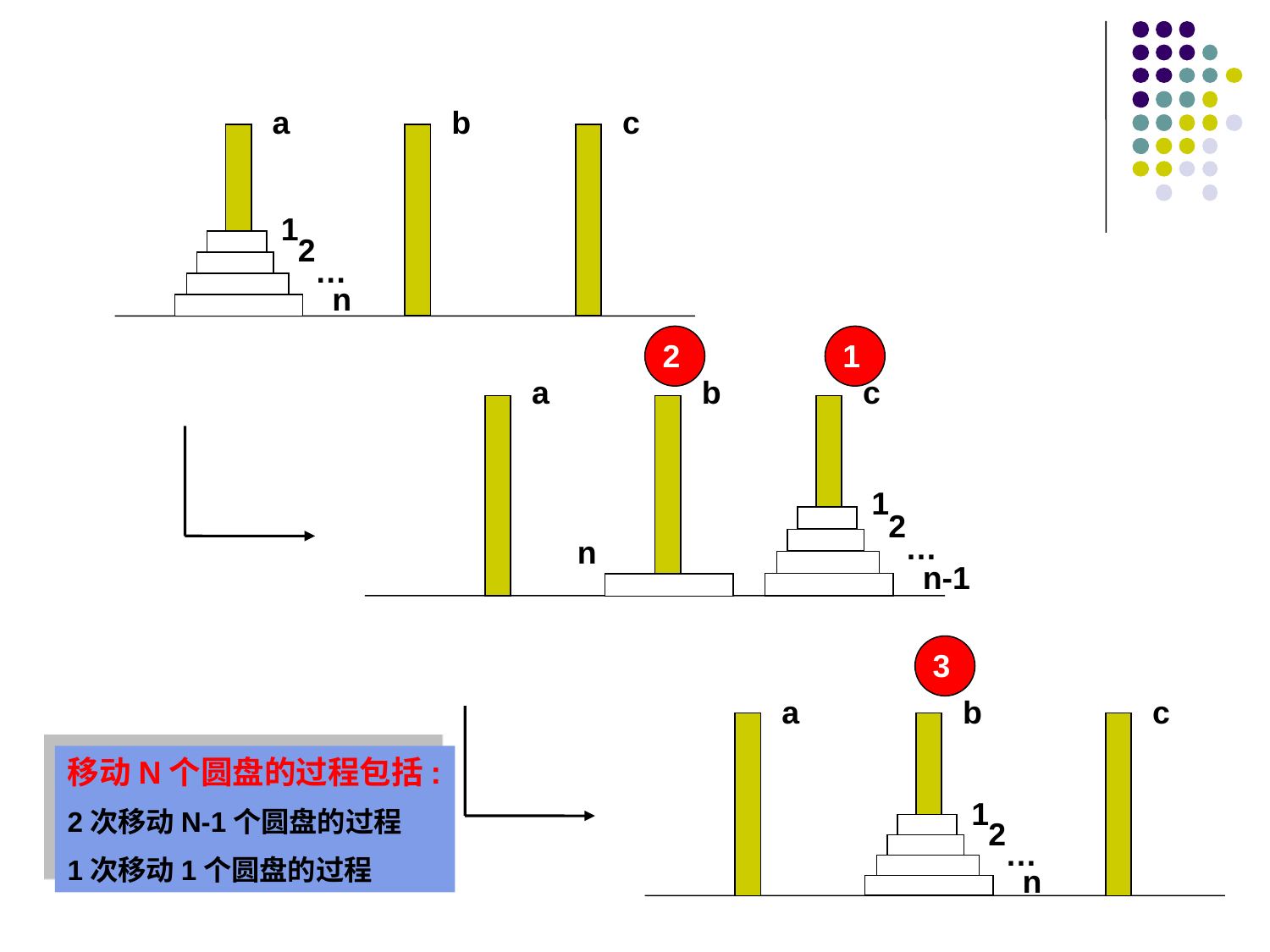

a
b
c

1
2

…

n

2

1
a

b

c

1
2

…
n

n-1

3
a

b

1
2

…

n

c

移动N个圆盘的过程包括:
2次移动N-1个圆盘的过程
1次移动1个圆盘的过程